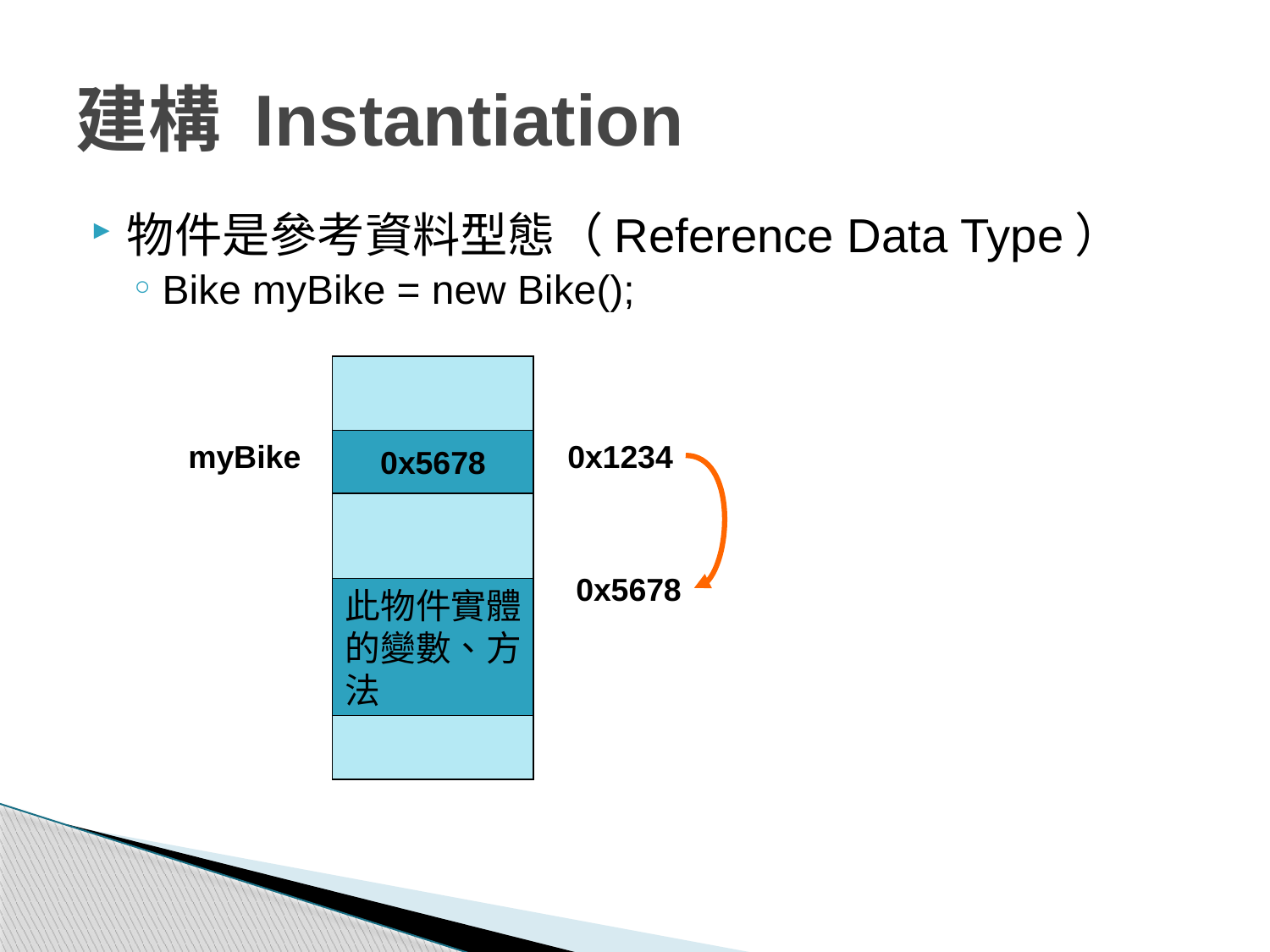

# 建構 Instantiation
物件是參考資料型態（Reference Data Type）
Bike myBike = new Bike();

myBike
0x5678
0x1234
0x5678
此物件實體
的變數、方
法